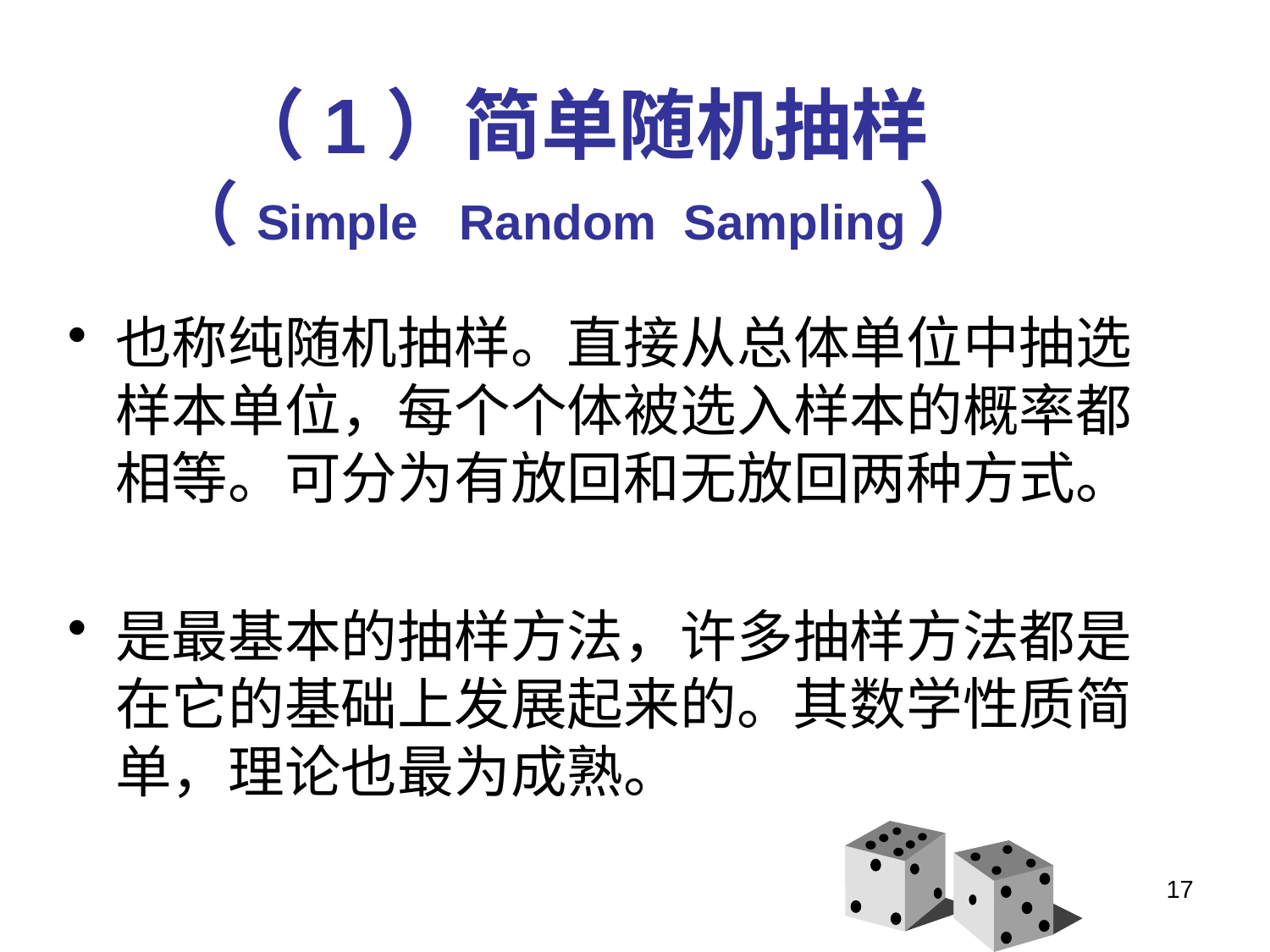

# （1）简单随机抽样 （Simple   Random  Sampling）
也称纯随机抽样。直接从总体单位中抽选样本单位，每个个体被选入样本的概率都相等。可分为有放回和无放回两种方式。

是最基本的抽样方法，许多抽样方法都是在它的基础上发展起来的。其数学性质简单，理论也最为成熟。

17